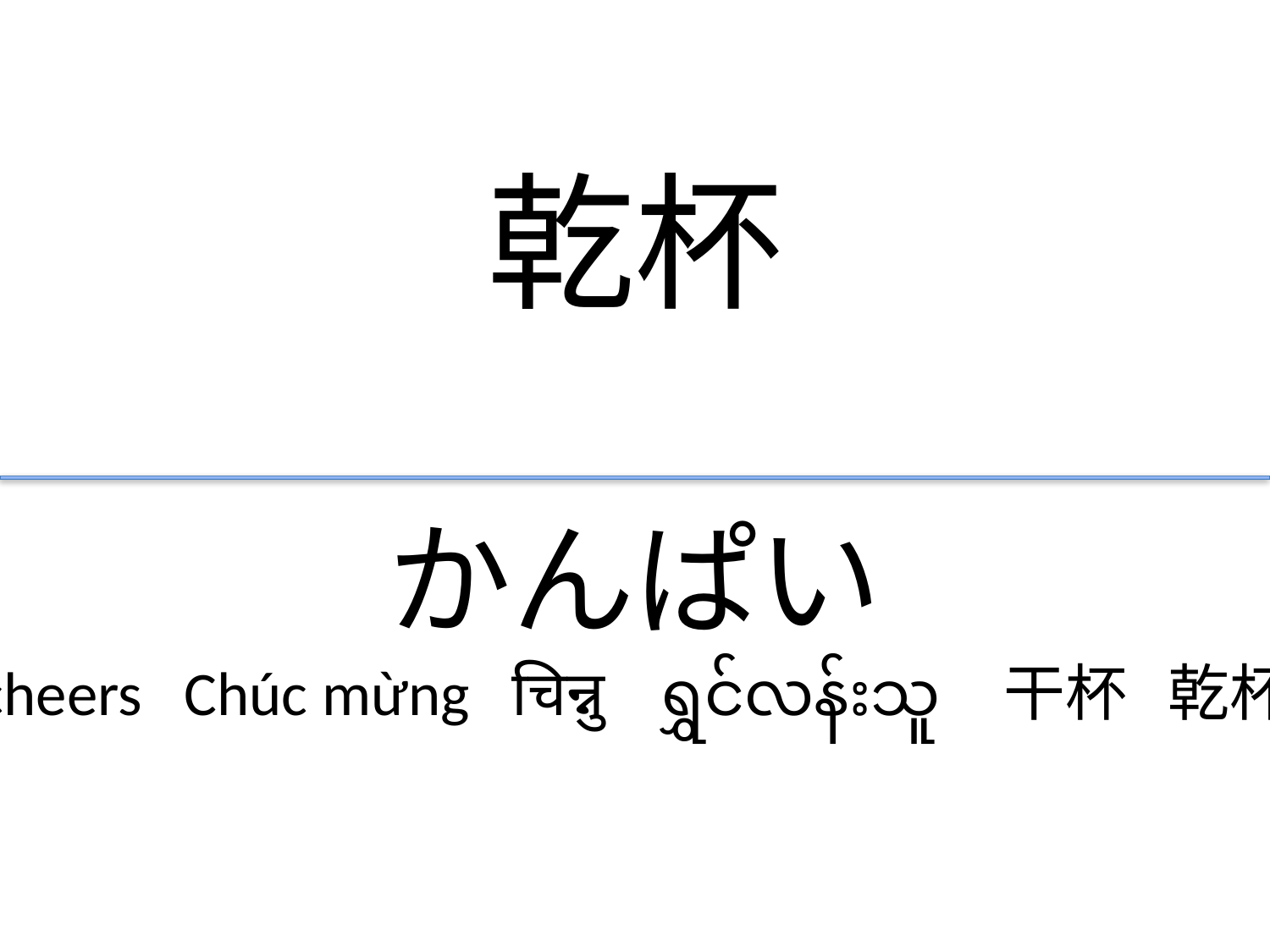

乾杯

かんぱい
cheers   Chúc mừng   चिन्नु   ရွှင်လန်းသူ   干杯   乾杯